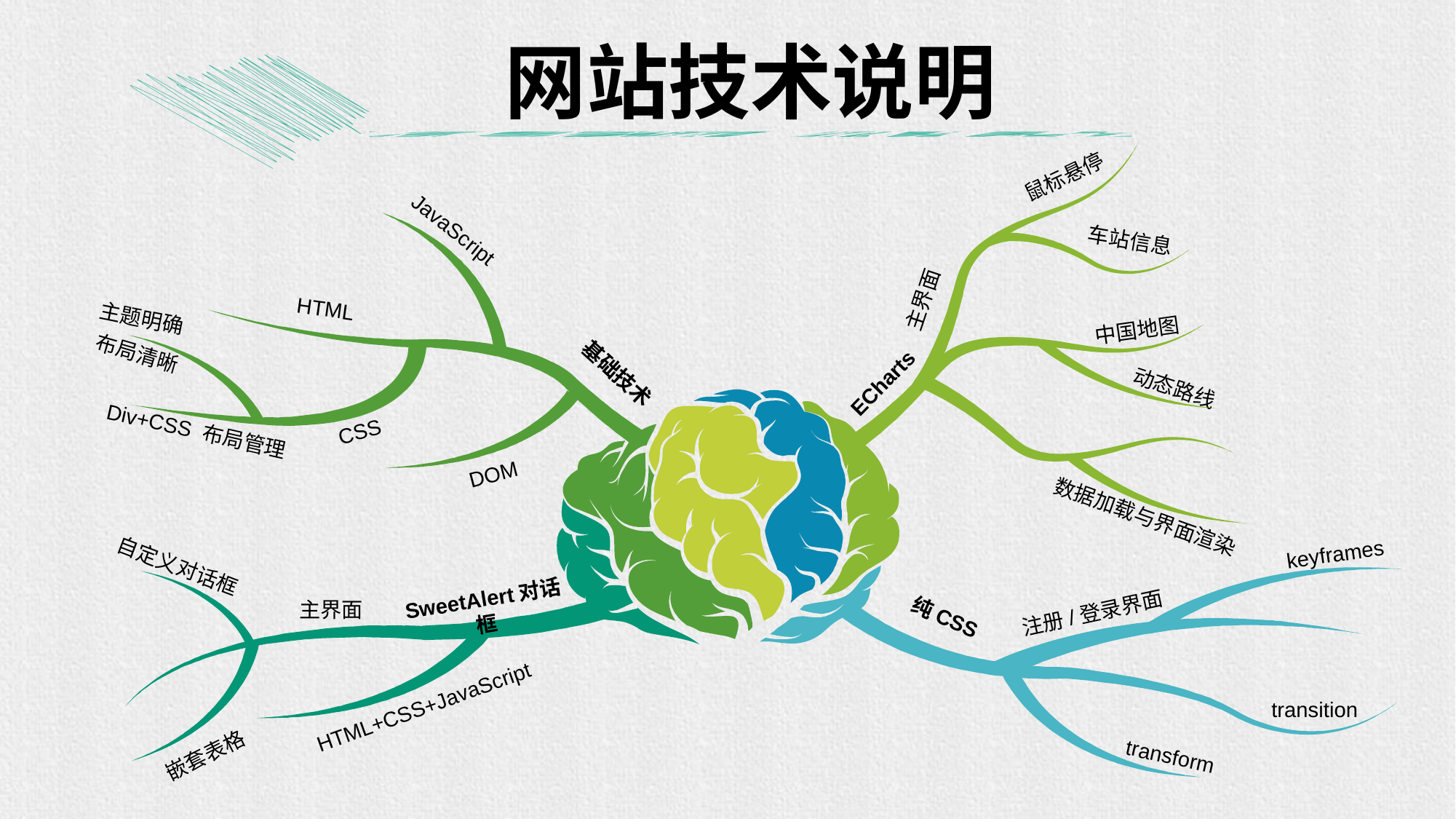

网站技术说明

鼠标悬停

JavaScript
车站信息

主界面
HTML
主题明确

中国地图

布局清晰

基础技术

ECharts
动态路线

Div+CSS 布局管理
CSS

DOM

数据加载与界面渲染
keyframes
自定义对话框

SweetAlert对话框

主界面
注册/登录界面

纯CSS

HTML+CSS+JavaScript
transition
嵌套表格
transform